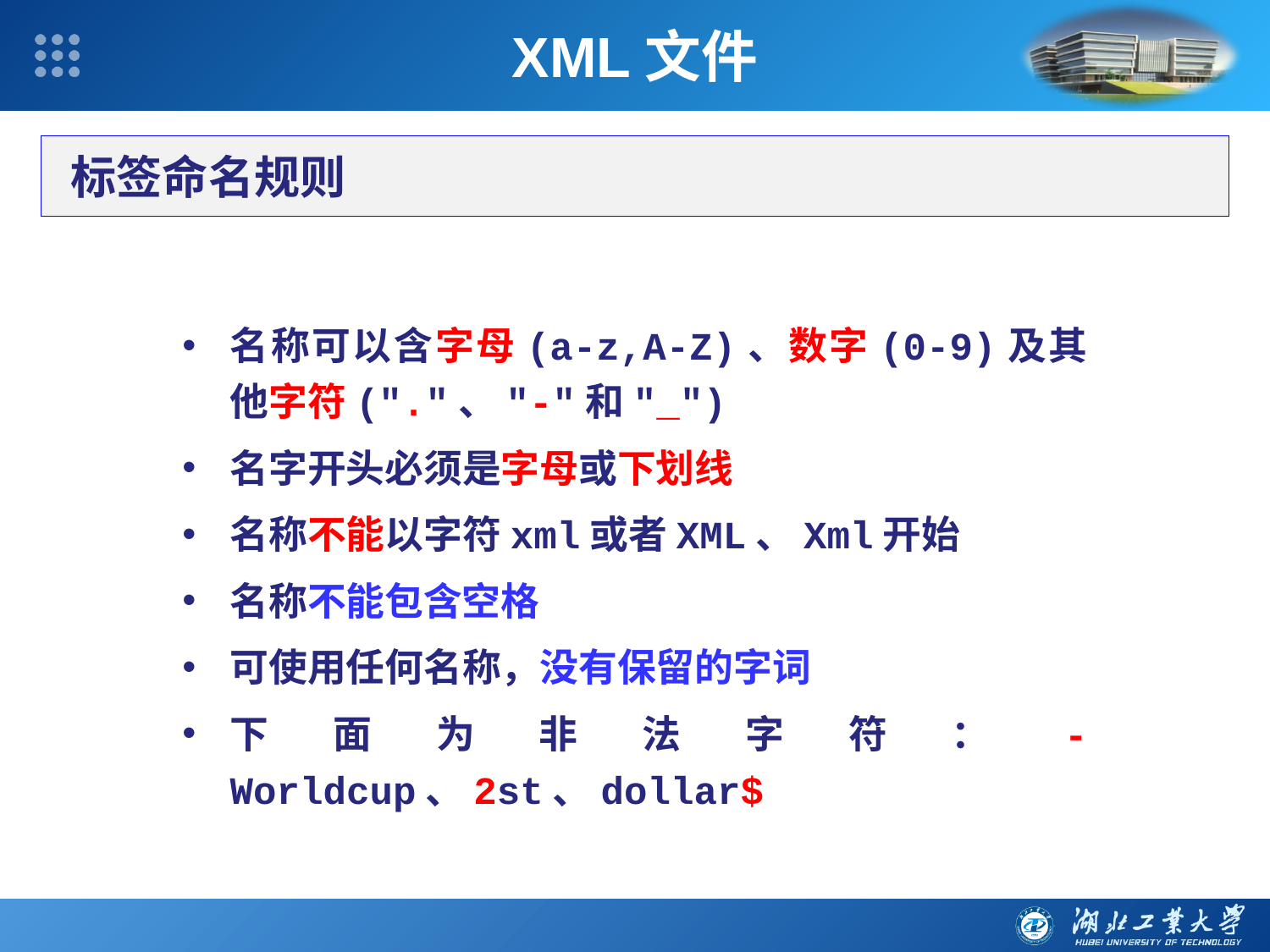

XML文件
标签命名规则
名称可以含字母(a-z,A-Z)、数字(0-9)及其他字符("."、"-"和"_")
名字开头必须是字母或下划线
名称不能以字符xml或者XML、Xml开始
名称不能包含空格
可使用任何名称，没有保留的字词
下面为非法字符：-Worldcup、2st、dollar$